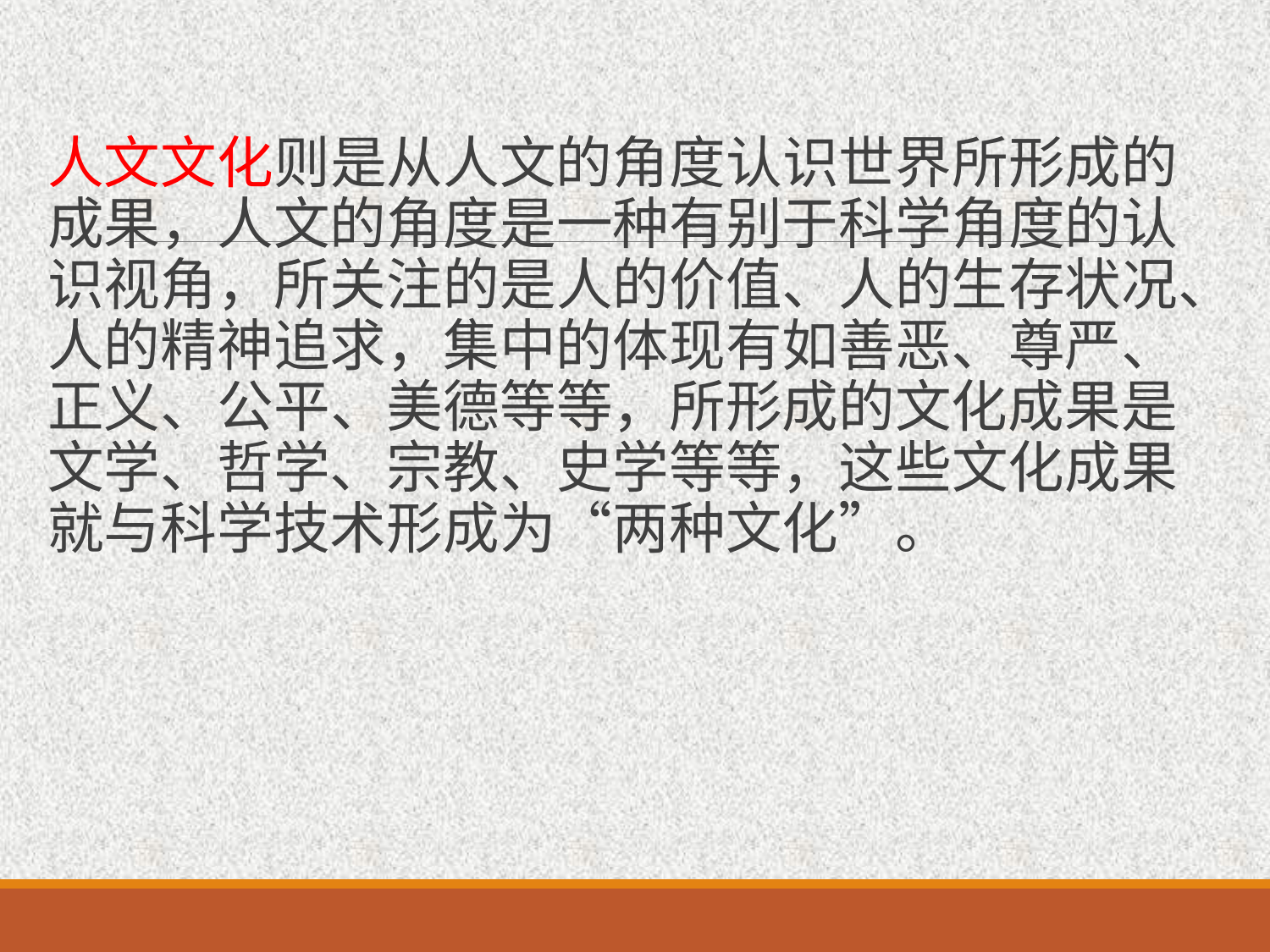

人文文化则是从人文的角度认识世界所形成的成果，人文的角度是一种有别于科学角度的认识视角，所关注的是人的价值、人的生存状况、人的精神追求，集中的体现有如善恶、尊严、正义、公平、美德等等，所形成的文化成果是文学、哲学、宗教、史学等等，这些文化成果就与科学技术形成为“两种文化”。